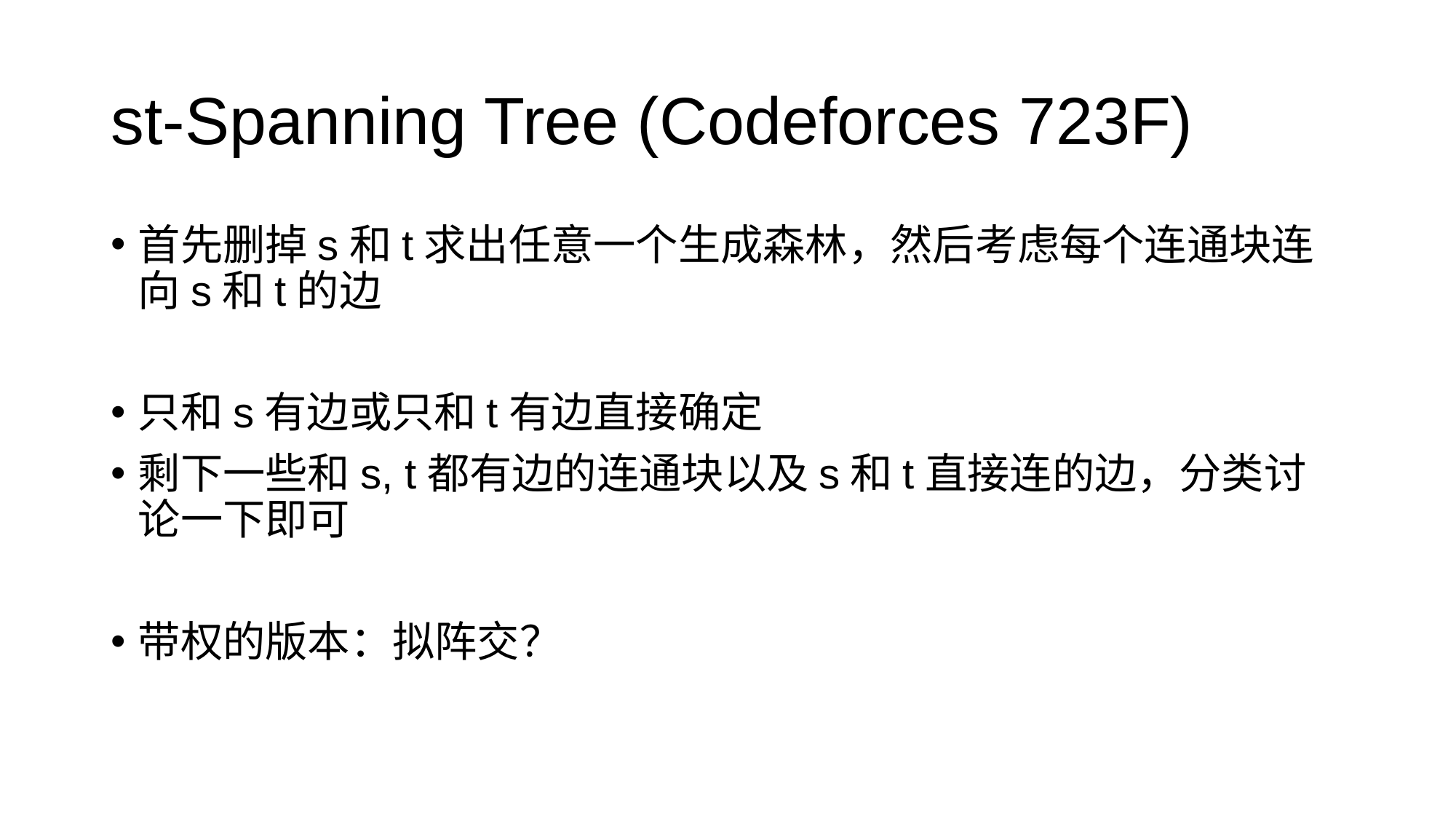

# st-Spanning Tree (Codeforces 723F)
首先删掉s和t求出任意一个生成森林，然后考虑每个连通块连向s和t的边

只和s有边或只和t有边直接确定
剩下一些和s, t都有边的连通块以及s和t直接连的边，分类讨论一下即可

带权的版本：拟阵交？